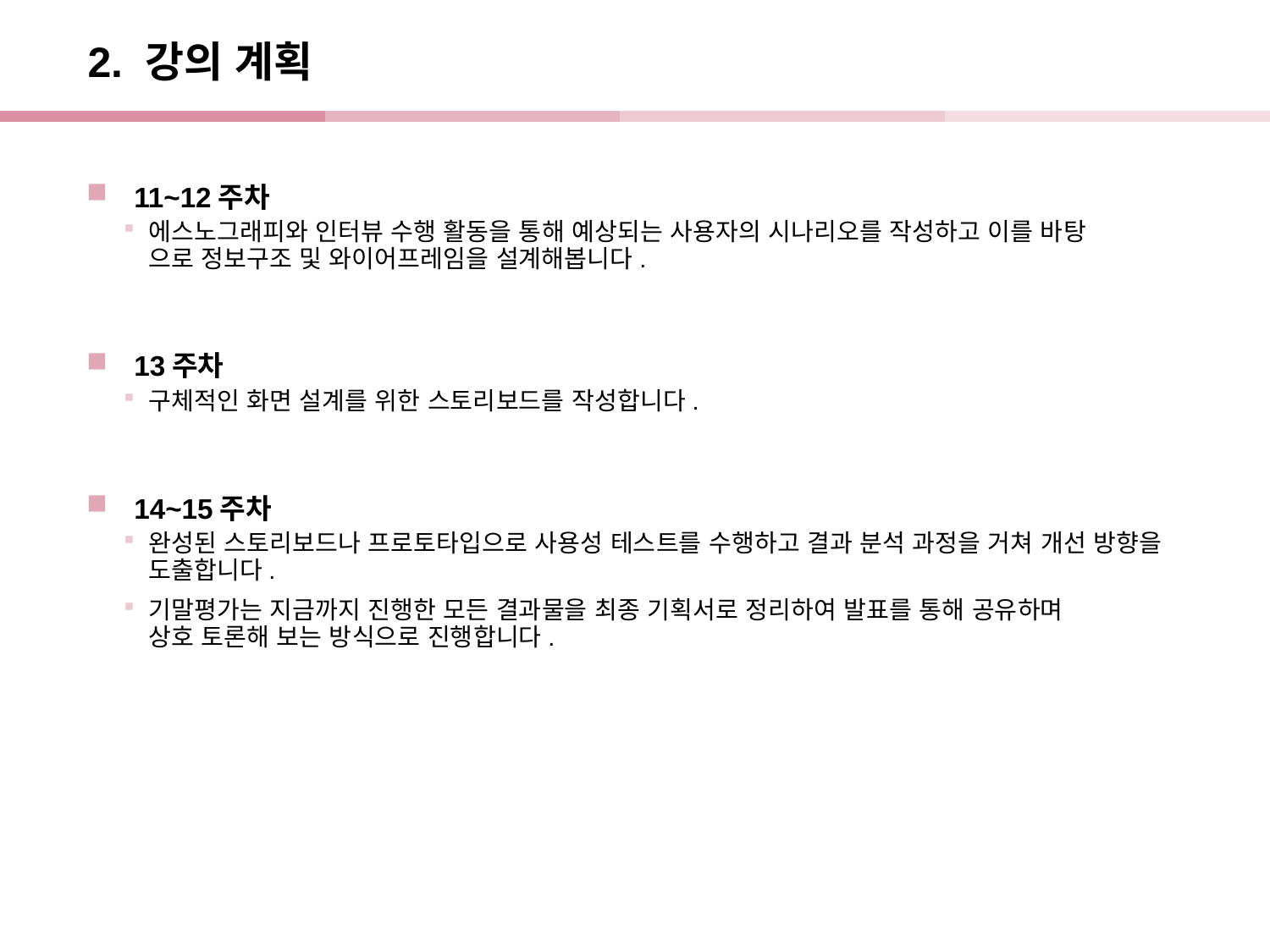

# 2. 강의 계획
11~12주차
에스노그래피와 인터뷰 수행 활동을 통해 예상되는 사용자의 시나리오를 작성하고 이를 바탕
으로 정보구조 및 와이어프레임을 설계해봅니다.

13주차
구체적인 화면 설계를 위한 스토리보드를 작성합니다.

14~15주차
완성된 스토리보드나 프로토타입으로 사용성 테스트를 수행하고 결과 분석 과정을 거쳐 개선 방향을 도출합니다.
기말평가는 지금까지 진행한 모든 결과물을 최종 기획서로 정리하여 발표를 통해 공유하며
상호 토론해 보는 방식으로 진행합니다.